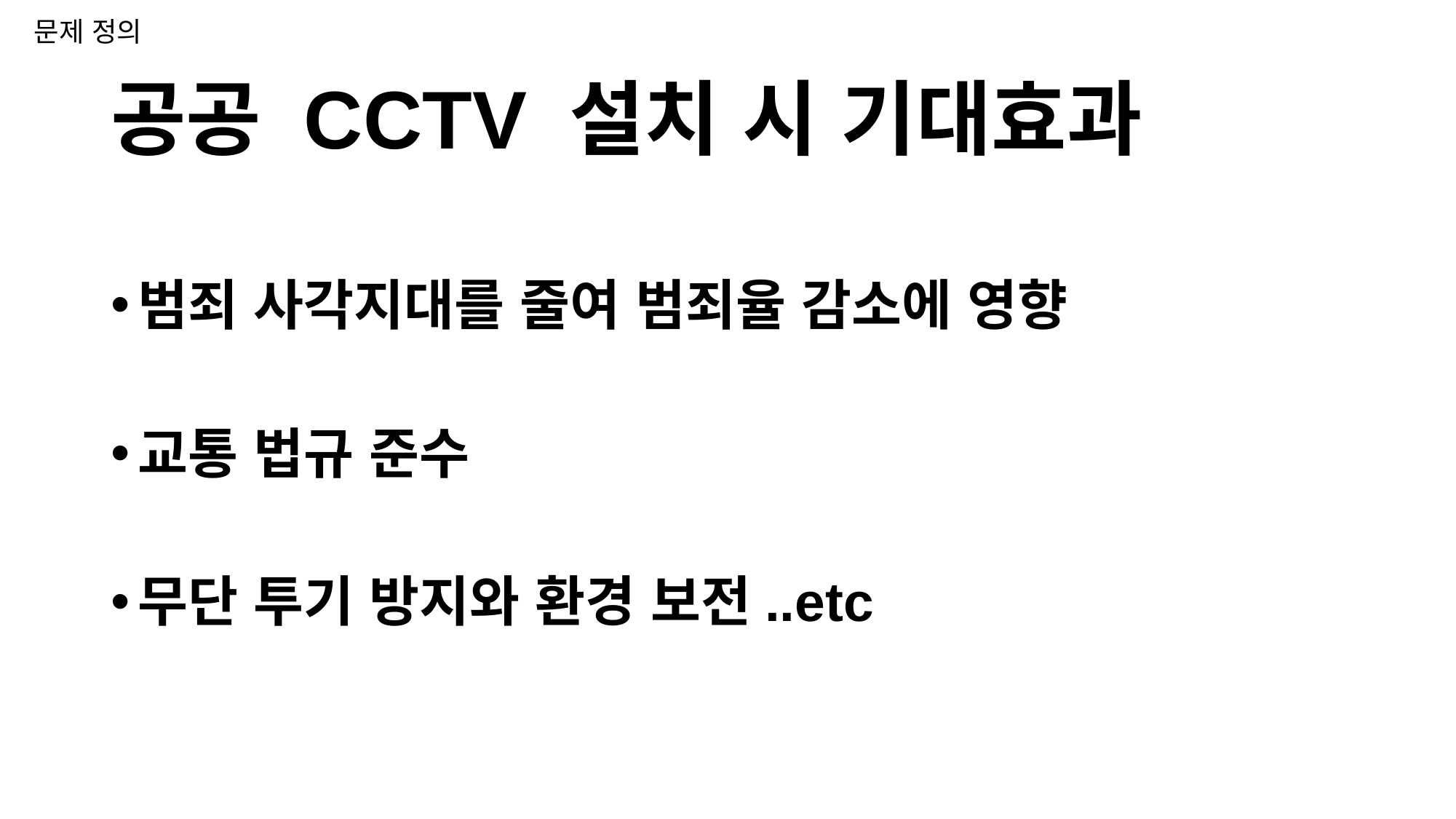

문제 정의
# 공공 CCTV 설치 시 기대효과
범죄 사각지대를 줄여 범죄율 감소에 영향

교통 법규 준수

무단 투기 방지와 환경 보전..etc